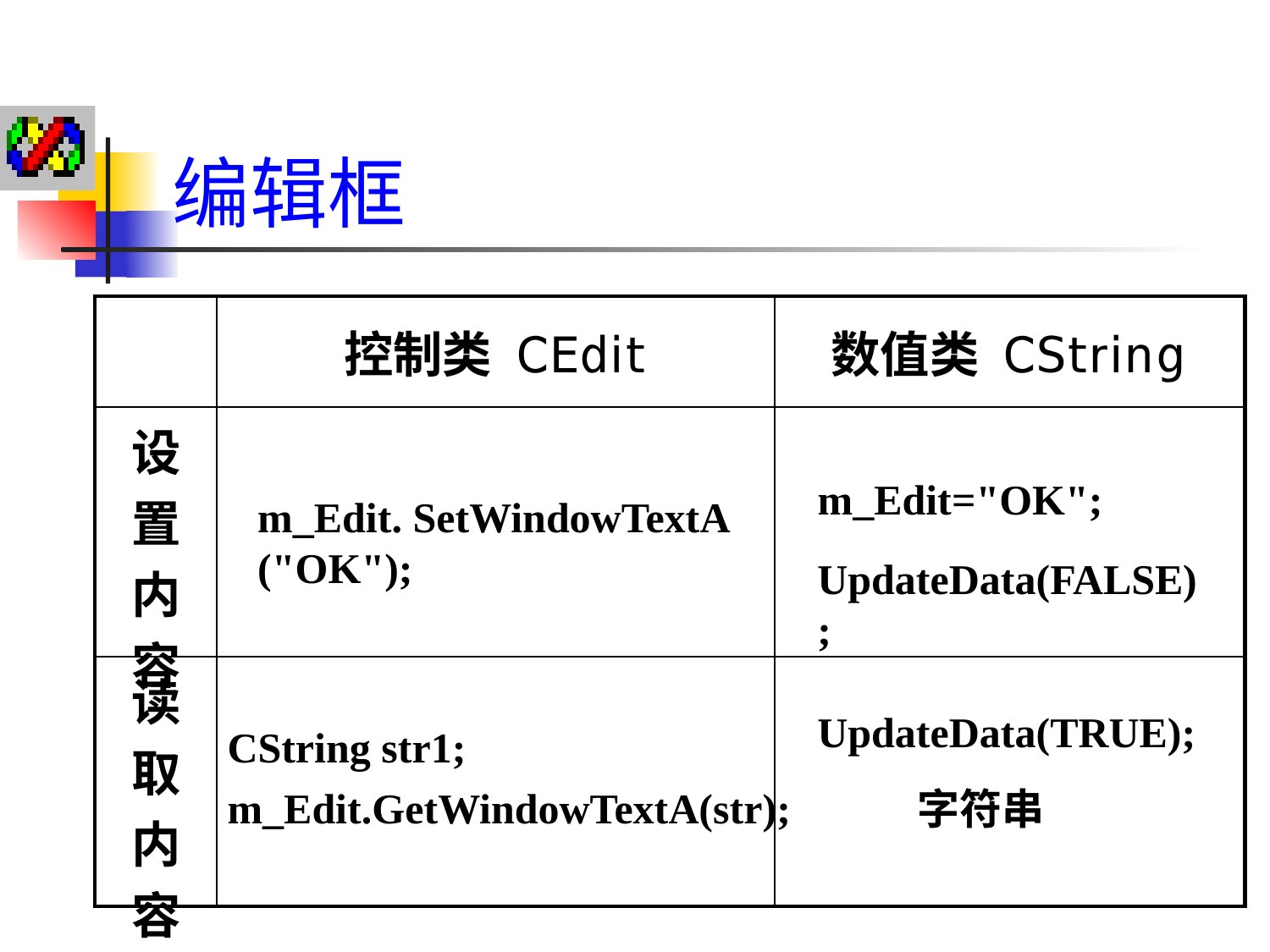

# 编辑框
|  | 控制类 CEdit | 数值类 CString |
| --- | --- | --- |
| 设置内容 |  |  |
| 读取内容 |  |  |
m_Edit="OK";
m_Edit. SetWindowTextA
("OK");
UpdateData(FALSE);

CString str1;
m_Edit.GetWindowTextA(str);

UpdateData(TRUE);
字符串